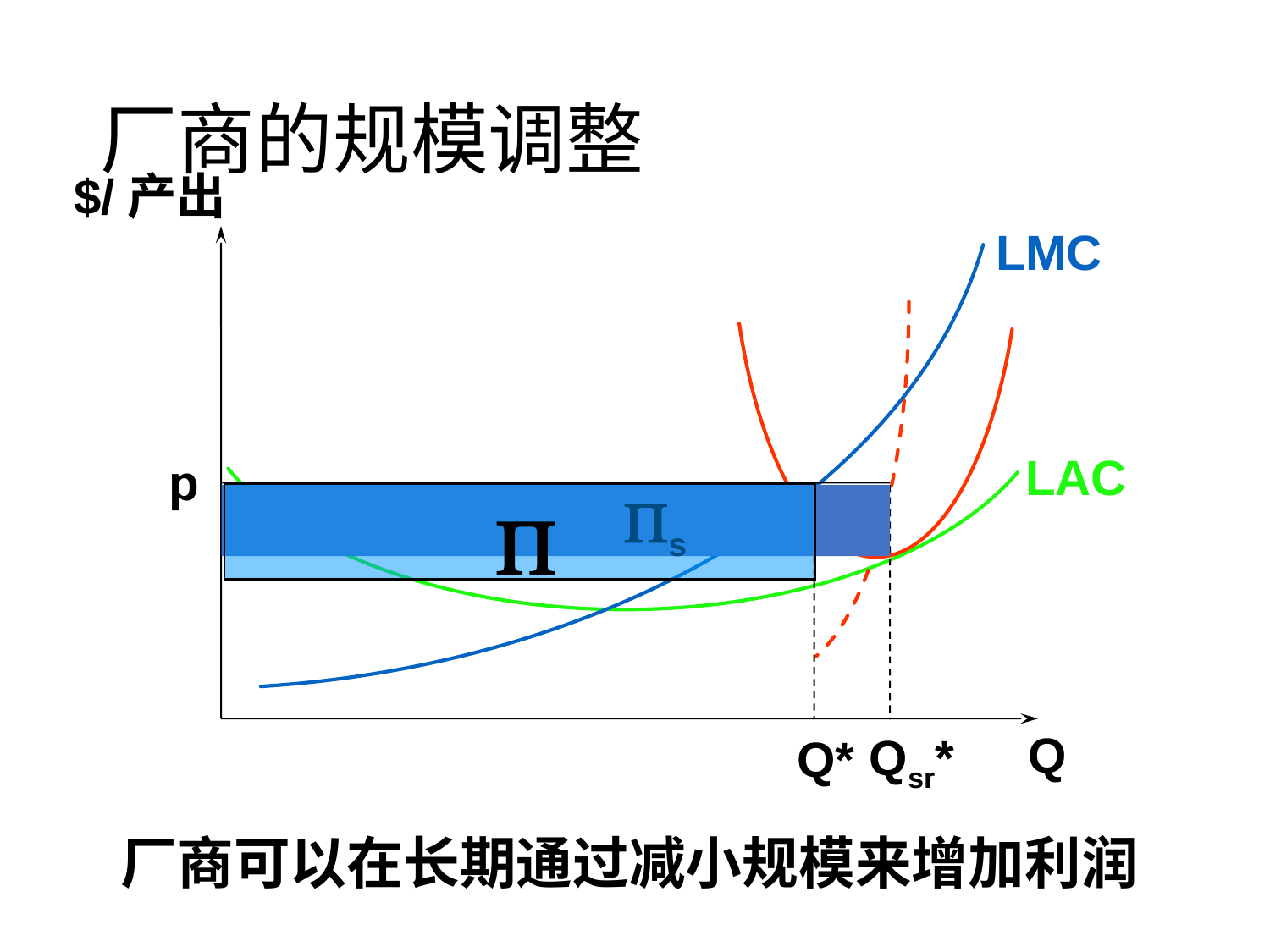

# 厂商的规模调整

$/产出

LMC

LAC
p
Πs

Π
Q

Qsr*
Q*

厂商可以在长期通过减小规模来增加利润